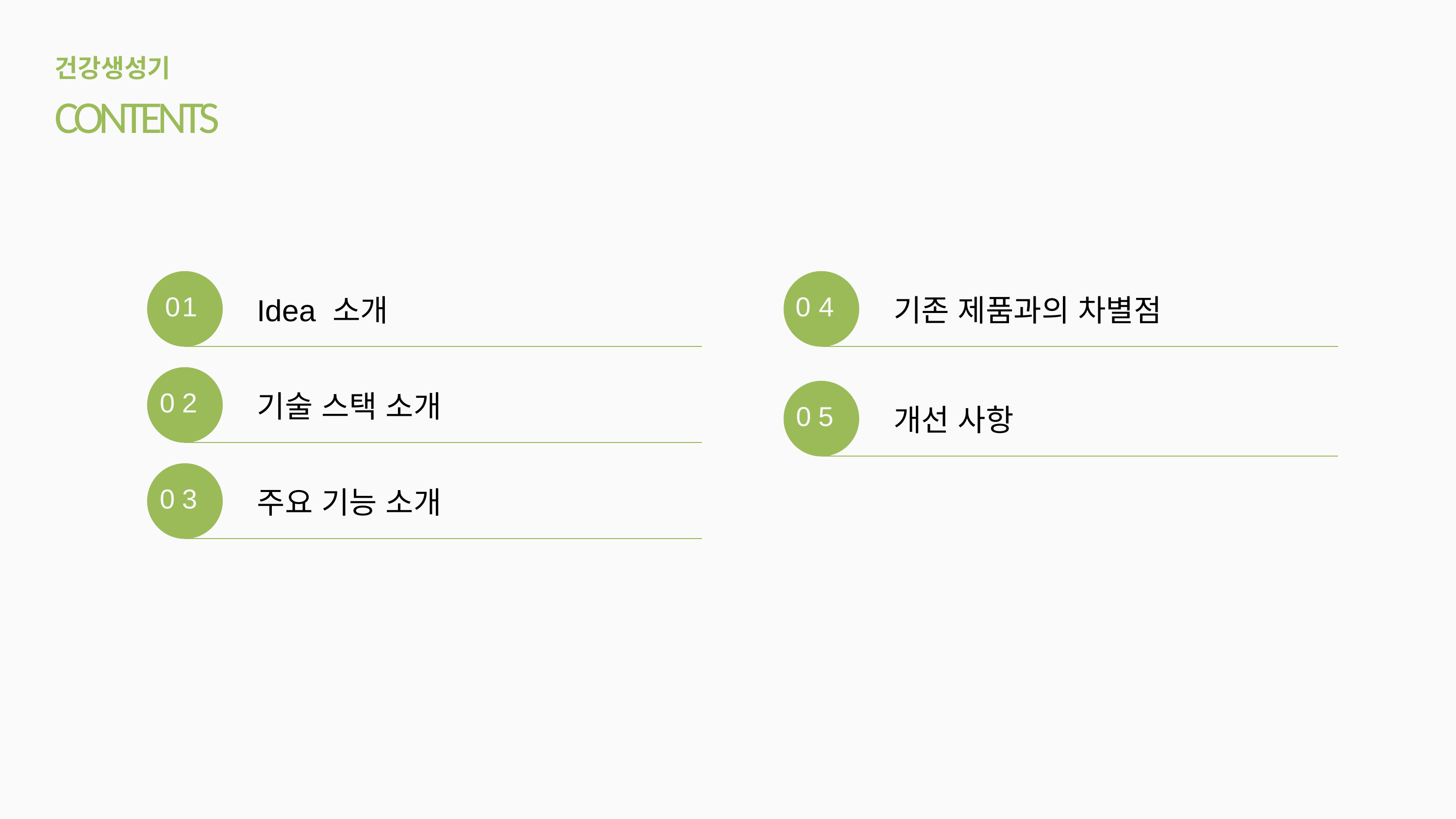

건강생성기
# CONTENTS

01
04
Idea 소개
기존 제품과의 차별점

02
기술 스택 소개
05
개선 사항

03
주요 기능 소개